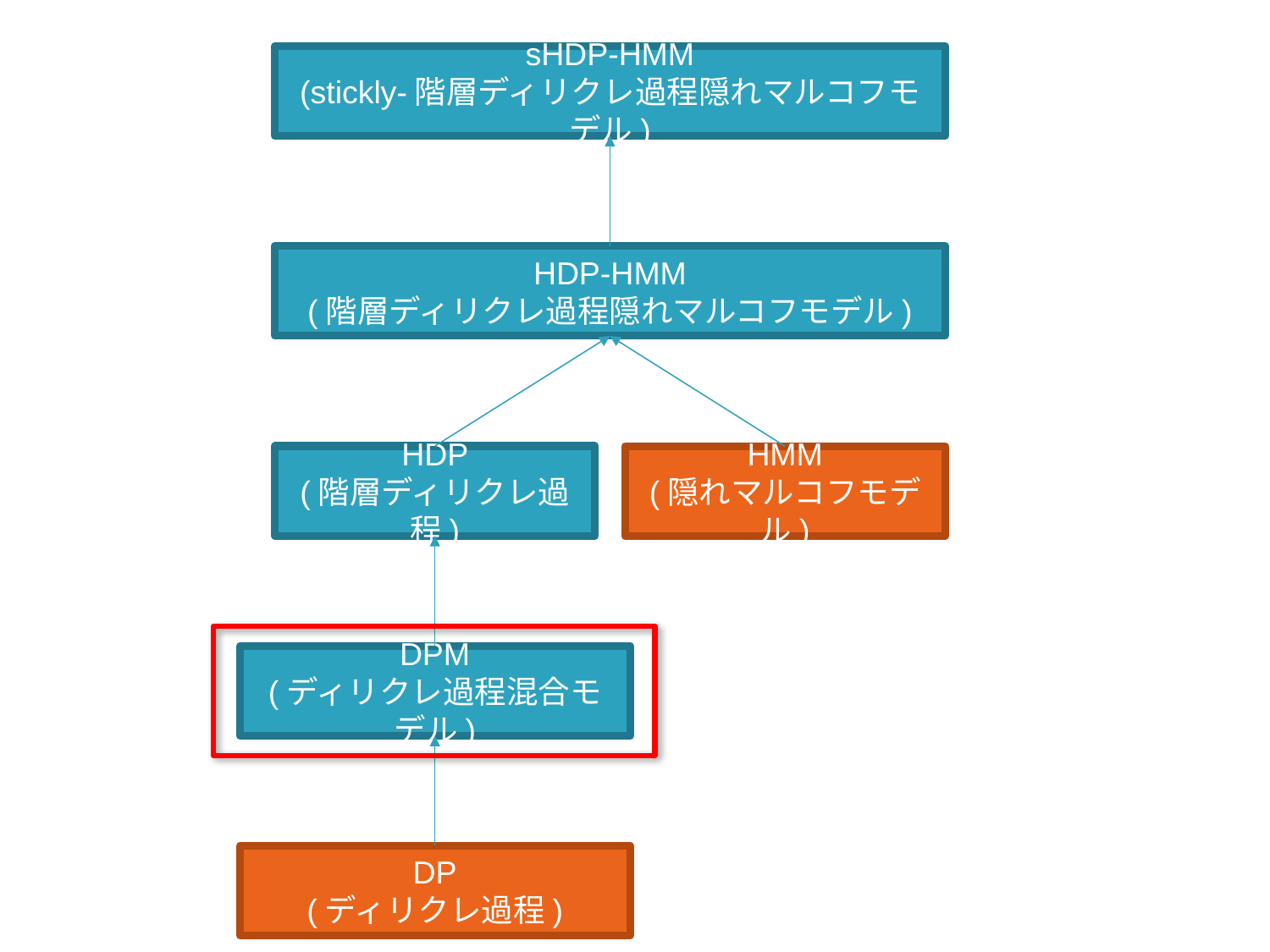

sHDP-HMM
(stickly-階層ディリクレ過程隠れマルコフモデル)
HDP-HMM
(階層ディリクレ過程隠れマルコフモデル)
HDP
(階層ディリクレ過程)
HMM
(隠れマルコフモデル)

DPM
(ディリクレ過程混合モデル)
DP
(ディリクレ過程)